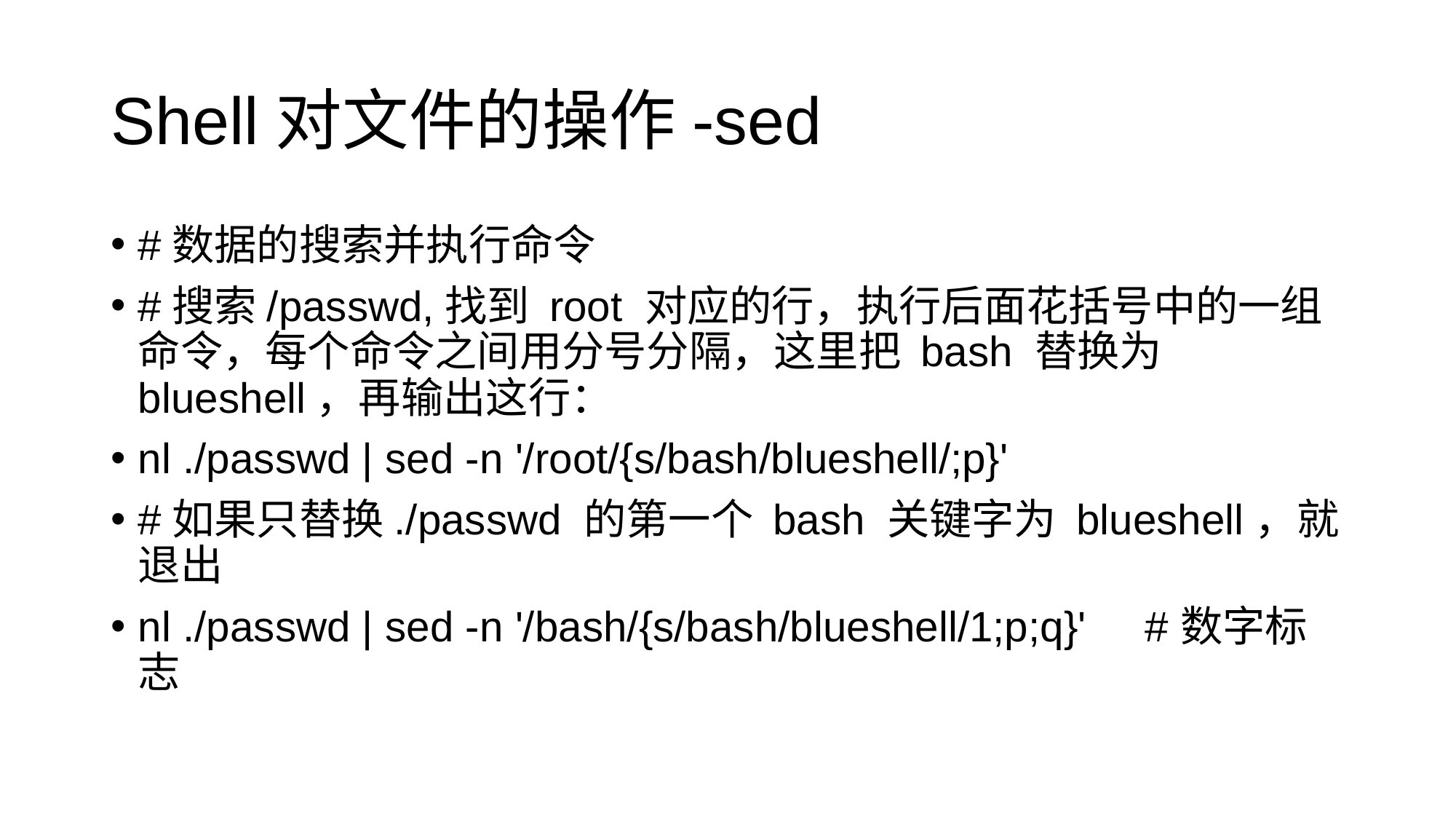

# Shell对文件的操作-sed
#数据的搜索并执行命令
#搜索/passwd,找到 root 对应的行，执行后面花括号中的一组命令，每个命令之间用分号分隔，这里把 bash 替换为 blueshell，再输出这行：
nl ./passwd | sed -n '/root/{s/bash/blueshell/;p}'
#如果只替换./passwd 的第一个 bash 关键字为 blueshell，就退出
nl ./passwd | sed -n '/bash/{s/bash/blueshell/1;p;q}'     #数字标志